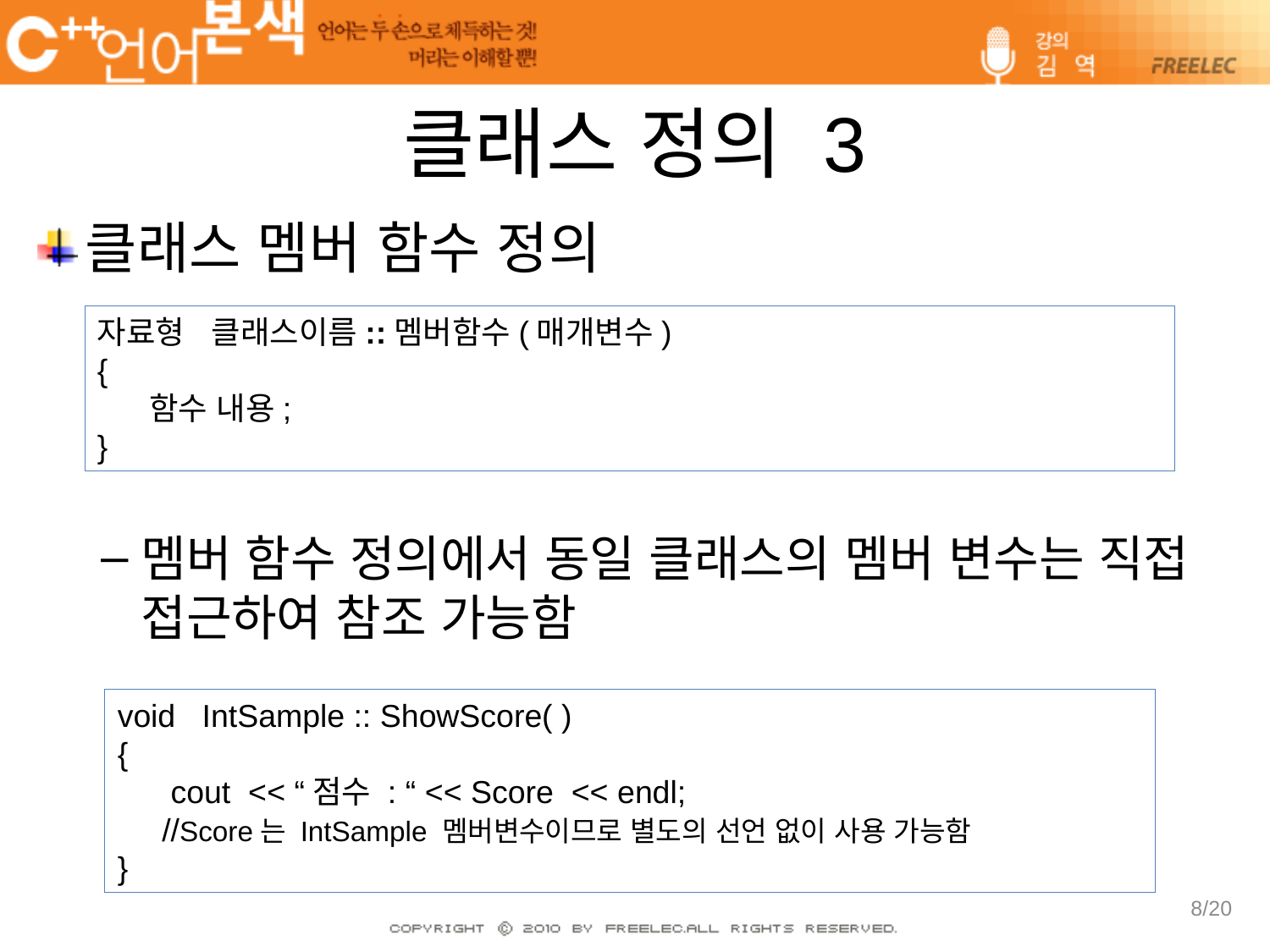

# 클래스 정의 3
클래스 멤버 함수 정의

멤버 함수 정의에서 동일 클래스의 멤버 변수는 직접 접근하여 참조 가능함
자료형   클래스이름::멤버함수(매개변수)
{
     함수 내용;
}
void   IntSample :: ShowScore( )
{
      cout  << “점수 : “ << Score  << endl;
     //Score는 IntSample 멤버변수이므로 별도의 선언 없이 사용 가능함
}
8/20